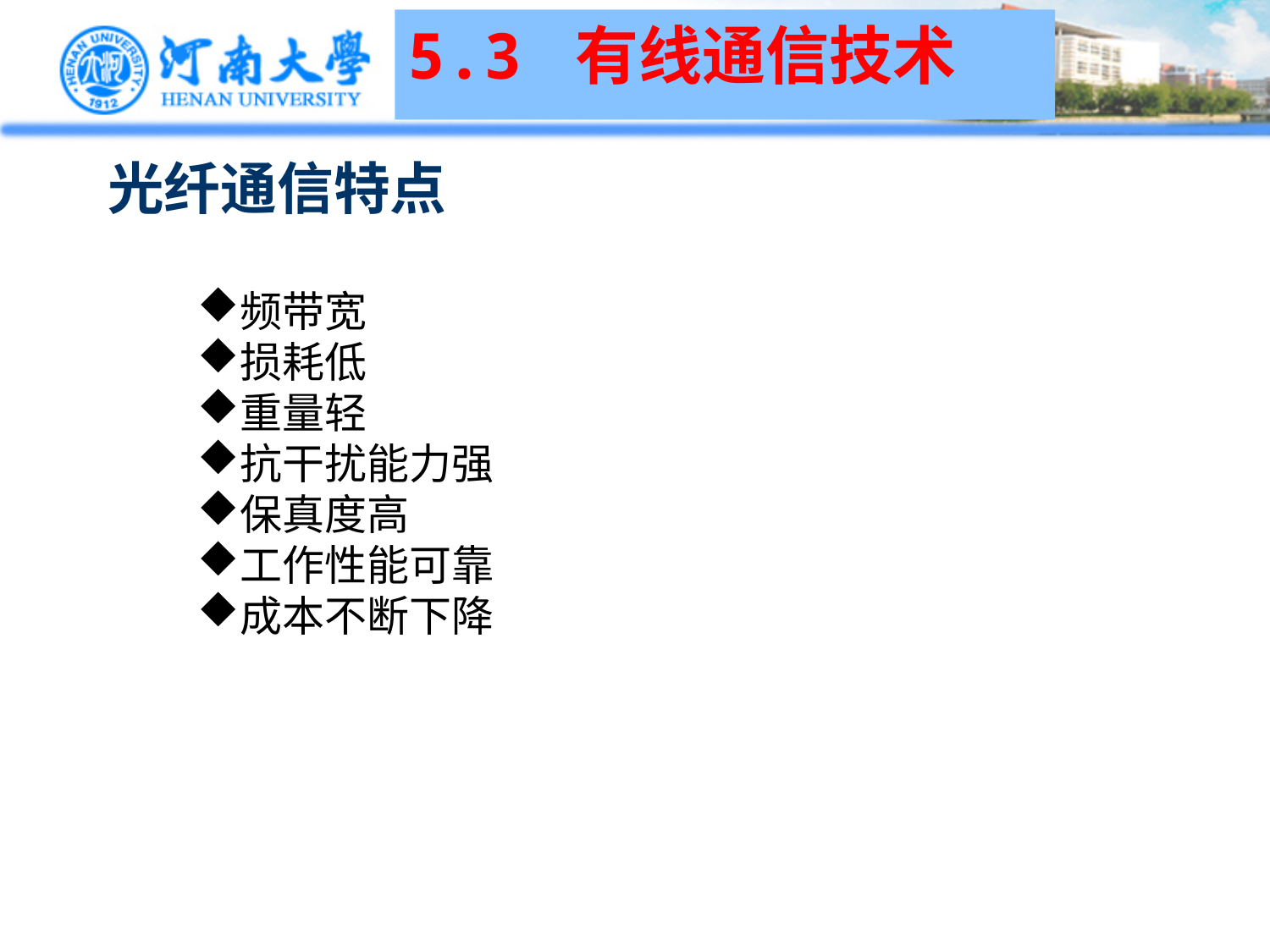

5.3 有线通信技术
光纤通信特点
频带宽
损耗低
重量轻
抗干扰能力强
保真度高
工作性能可靠
成本不断下降